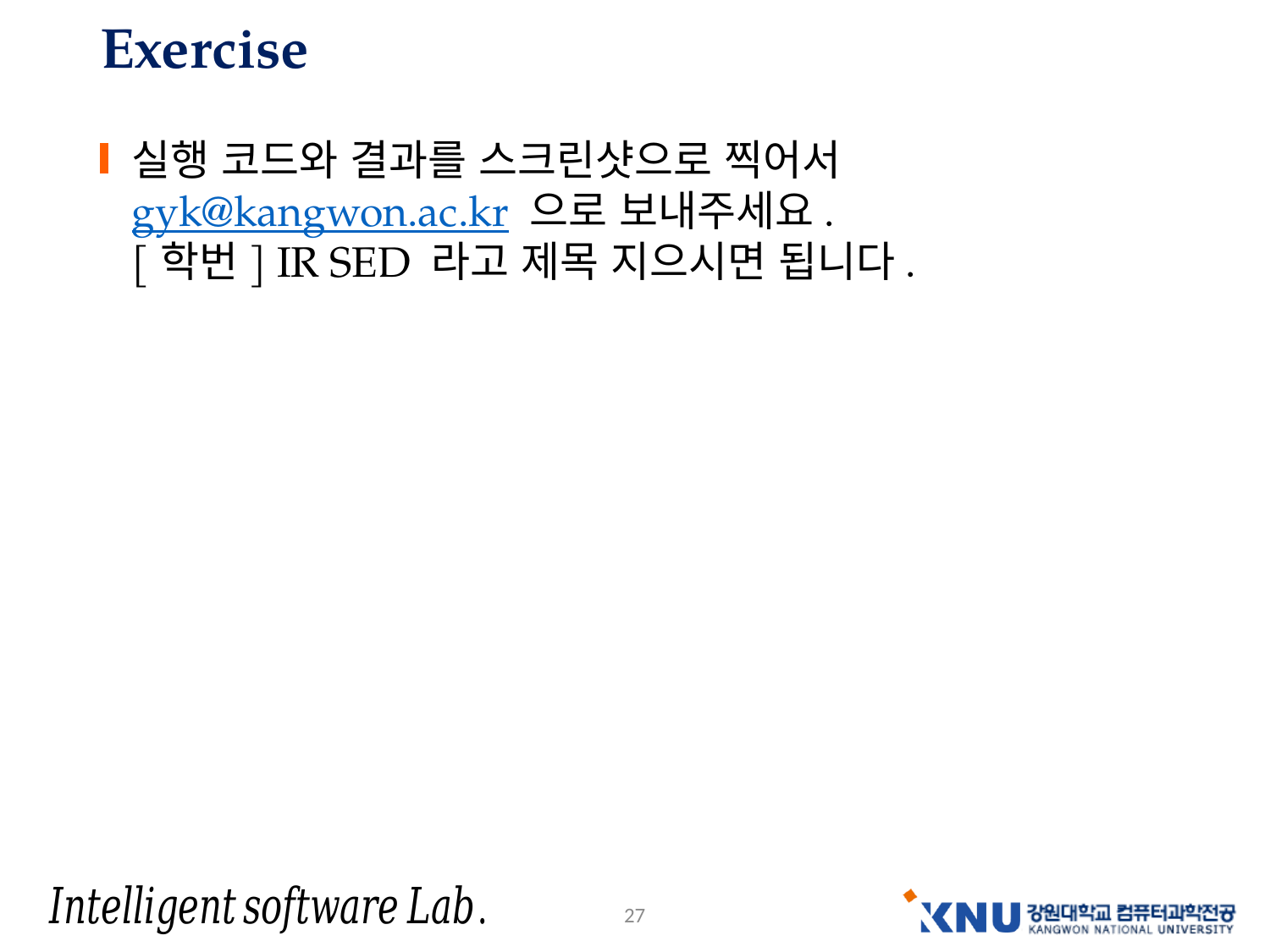

# Exercise
실행 코드와 결과를 스크린샷으로 찍어서
gyk@kangwon.ac.kr 으로 보내주세요.
[학번] IR SED 라고 제목 지으시면 됩니다.